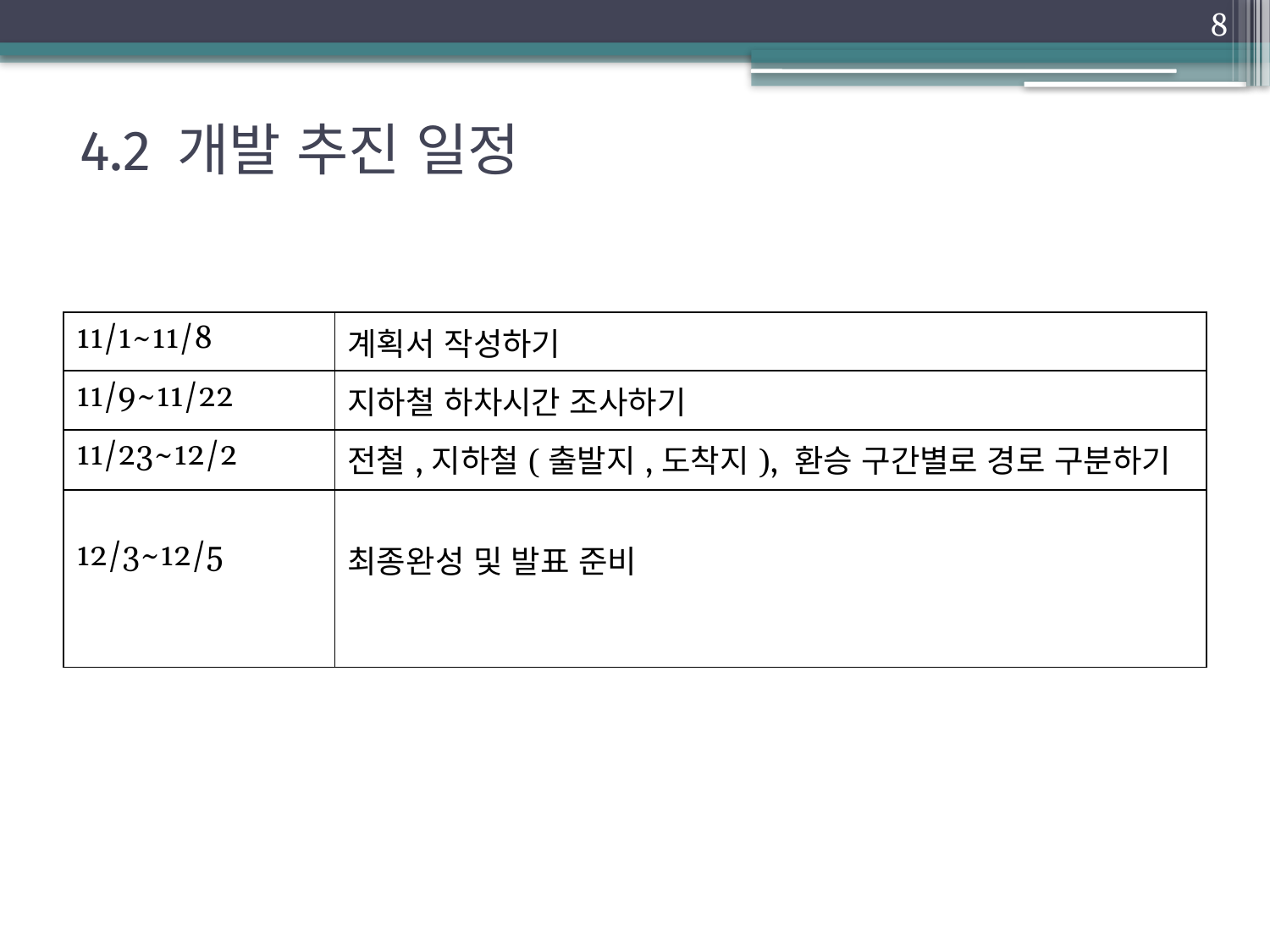

8
# 4.2 개발 추진 일정
| 11/1~11/8 | 계획서 작성하기 |
| --- | --- |
| 11/9~11/22 | 지하철 하차시간 조사하기 |
| 11/23~12/2 | 전철,지하철(출발지,도착지), 환승 구간별로 경로 구분하기 |
| 12/3~12/5 | 최종완성 및 발표 준비 |